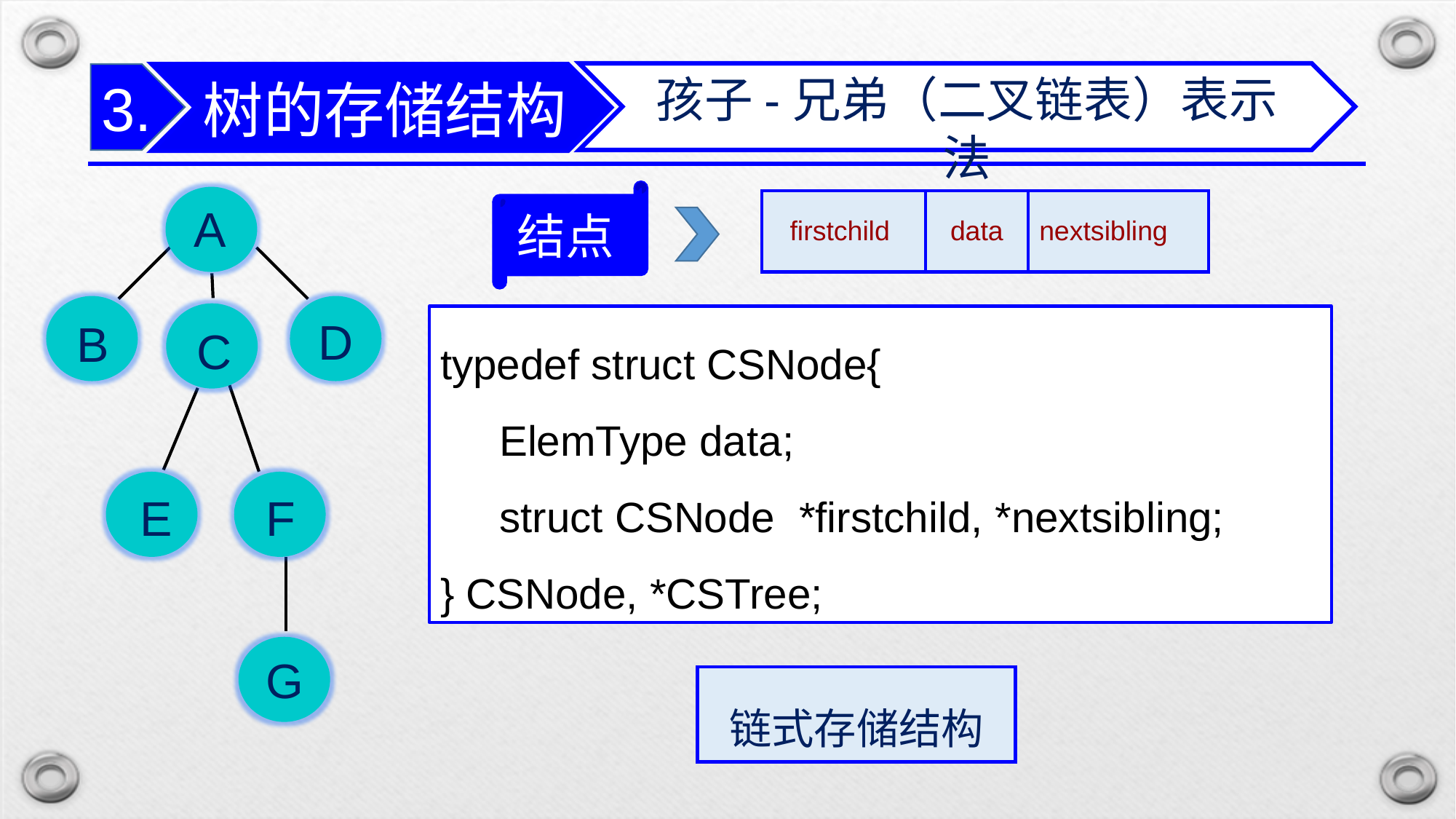

树的存储结构

孩子-兄弟（二叉链表）表示法
3.
结点

A

B

D

E

F

G

C
| firstchild | data | nextsibling |
| --- | --- | --- |

typedef struct CSNode{
     ElemType data;
     struct CSNode  *firstchild, *nextsibling;
} CSNode, *CSTree;
链式存储结构